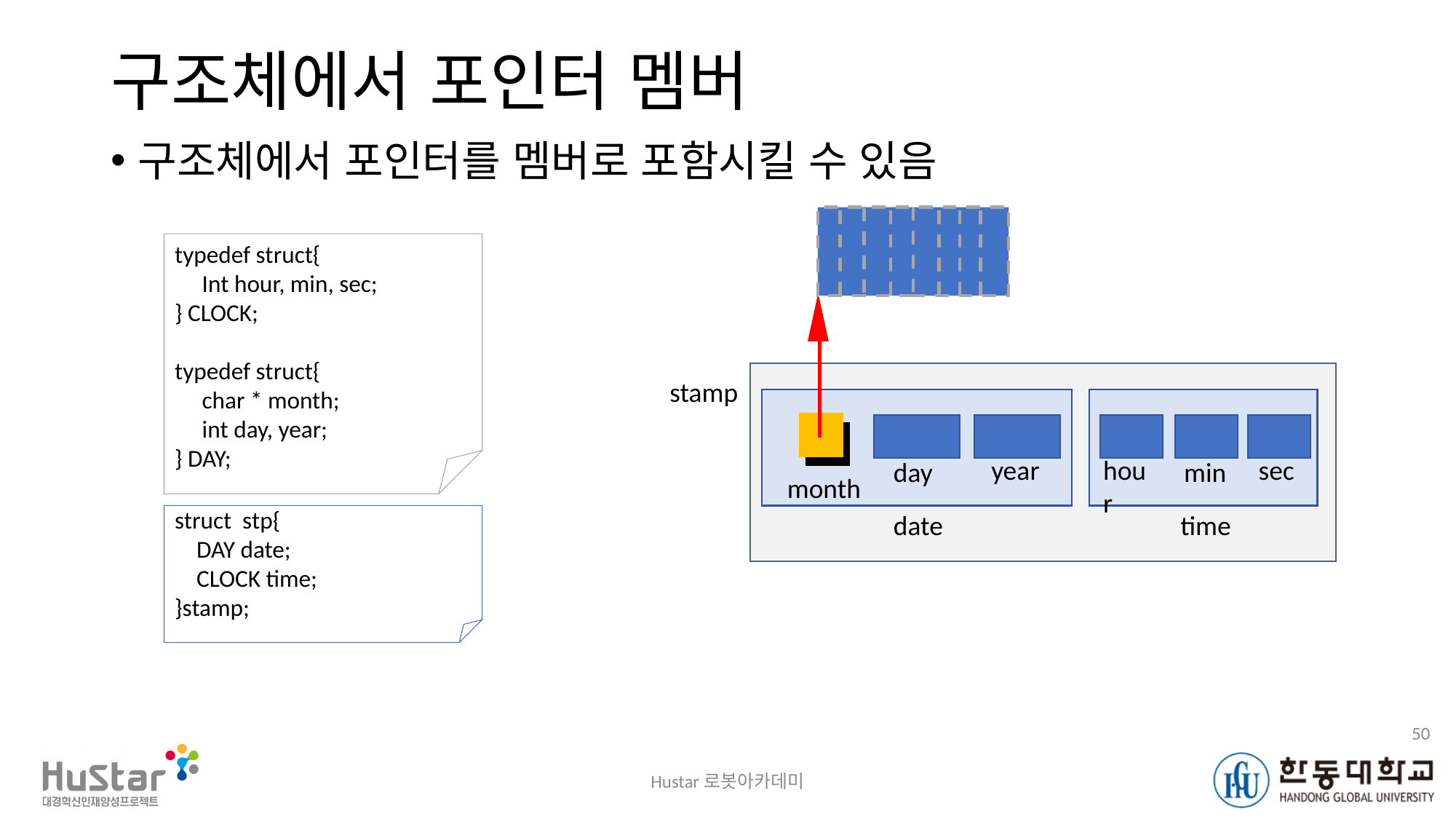

# 구조체에서 포인터 멤버
구조체에서 포인터를 멤버로 포함시킬 수 있음

typedef struct{
     Int hour, min, sec;
} CLOCK;

typedef struct{
     char * month;
     int day, year;
} DAY;

stamp

sec
year
hour
day
min
month
date
time
struct  stp{
    DAY date;
    CLOCK time;
}stamp;
50
Hustar로봇아카데미